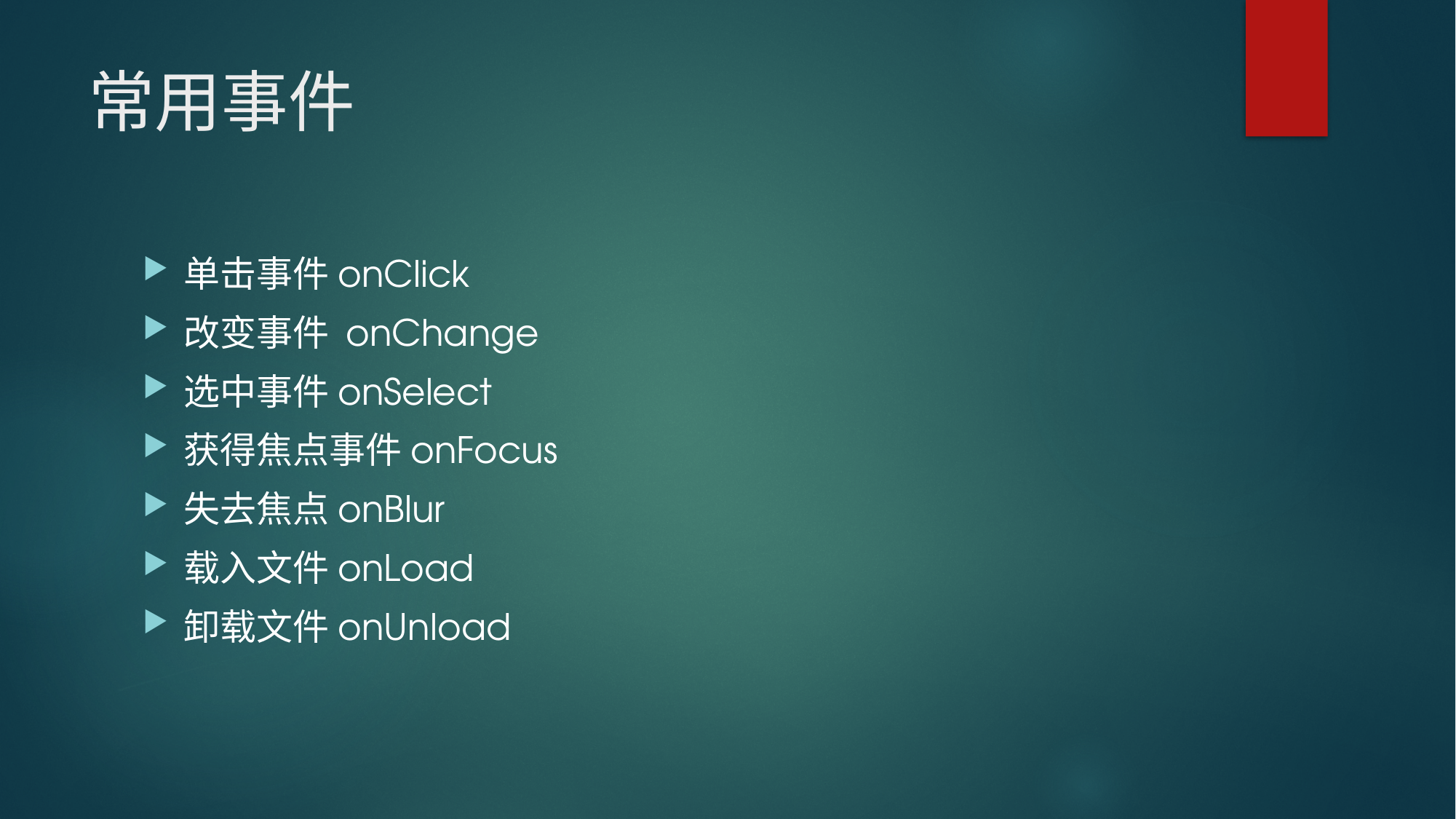

# 常用事件
单击事件onClick
改变事件 onChange
选中事件onSelect
获得焦点事件onFocus
失去焦点onBlur
载入文件onLoad
卸载文件onUnload